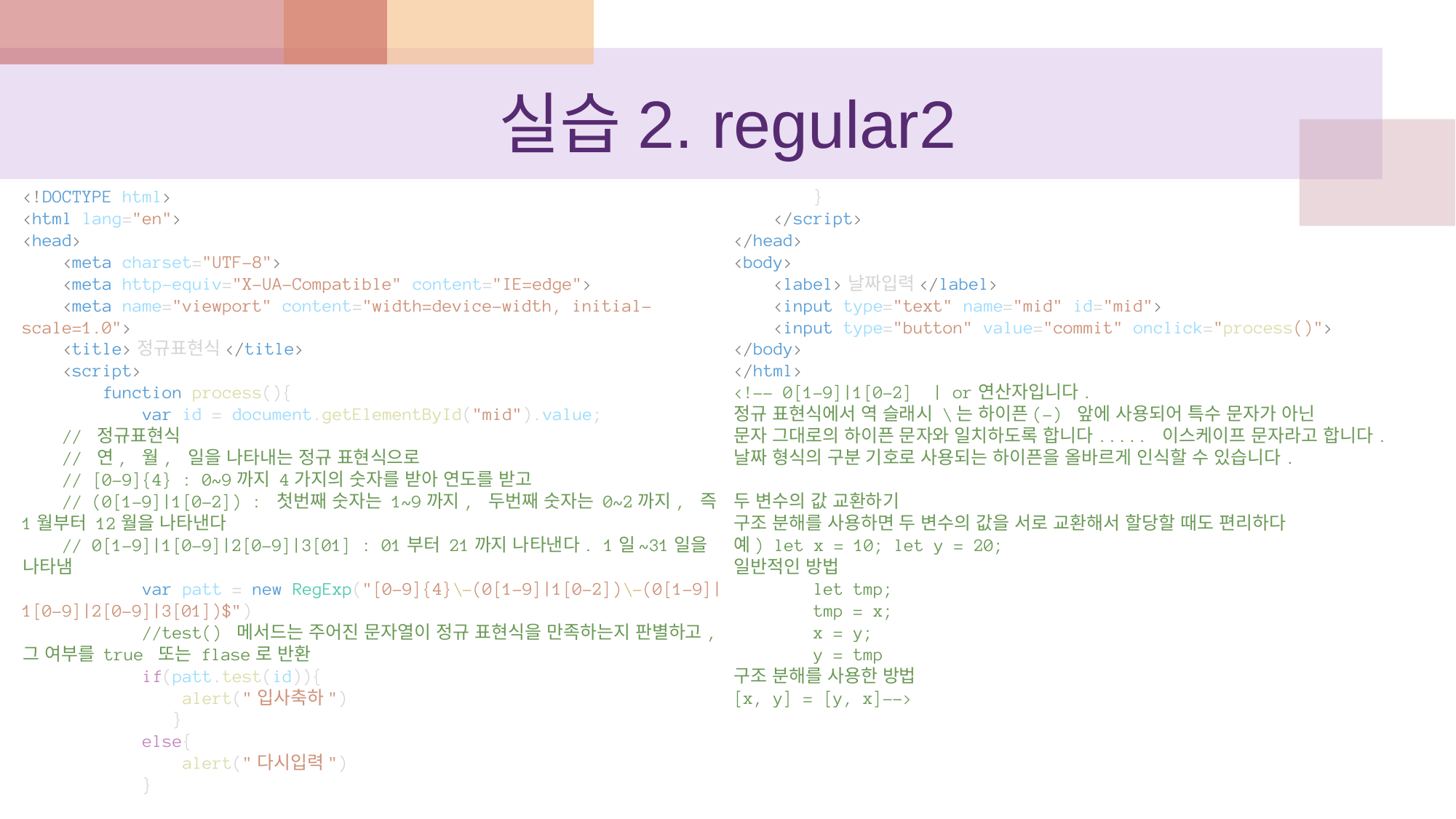

# 실습2. regular2
<!DOCTYPE html>
<html lang="en">
<head>
    <meta charset="UTF-8">
    <meta http-equiv="X-UA-Compatible" content="IE=edge">
    <meta name="viewport" content="width=device-width, initial-scale=1.0">
    <title>정규표현식</title>
    <script>
        function process(){
            var id = document.getElementById("mid").value;
    // 정규표현식
    // 연, 월, 일을 나타내는 정규 표현식으로
    // [0-9]{4} : 0~9까지 4가지의 숫자를 받아 연도를 받고
    // (0[1-9]|1[0-2]) : 첫번째 숫자는 1~9까지, 두번째 숫자는 0~2까지, 즉 1월부터 12월을 나타낸다
    // 0[1-9]|1[0-9]|2[0-9]|3[01] : 01부터 21까지 나타낸다. 1일~31일을 나타냄
            var patt = new RegExp("[0-9]{4}\-(0[1-9]|1[0-2])\-(0[1-9]|1[0-9]|2[0-9]|3[01])$")
            //test() 메서드는 주어진 문자열이 정규 표현식을 만족하는지 판별하고, 그 여부를 true 또는 flase로 반환
            if(patt.test(id)){
                alert("입사축하")
               }
            else{
                alert("다시입력")
            }
        }
    </script>
</head>
<body>
    <label>날짜입력</label>
    <input type="text" name="mid" id="mid">
    <input type="button" value="commit" onclick="process()">
</body>
</html>
<!-- 0[1-9]|1[0-2]  | or연산자입니다.
정규 표현식에서 역 슬래시 \는 하이픈(-) 앞에 사용되어 특수 문자가 아닌
문자 그대로의 하이픈 문자와 일치하도록 합니다..... 이스케이프 문자라고 합니다.
날짜 형식의 구분 기호로 사용되는 하이픈을 올바르게 인식할 수 있습니다.
두 변수의 값 교환하기
구조 분해를 사용하면 두 변수의 값을 서로 교환해서 할당할 때도 편리하다
예) let x = 10; let y = 20;
일반적인 방법
        let tmp;
        tmp = x;
        x = y;
        y = tmp
구조 분해를 사용한 방법
[x, y] = [y, x]-->